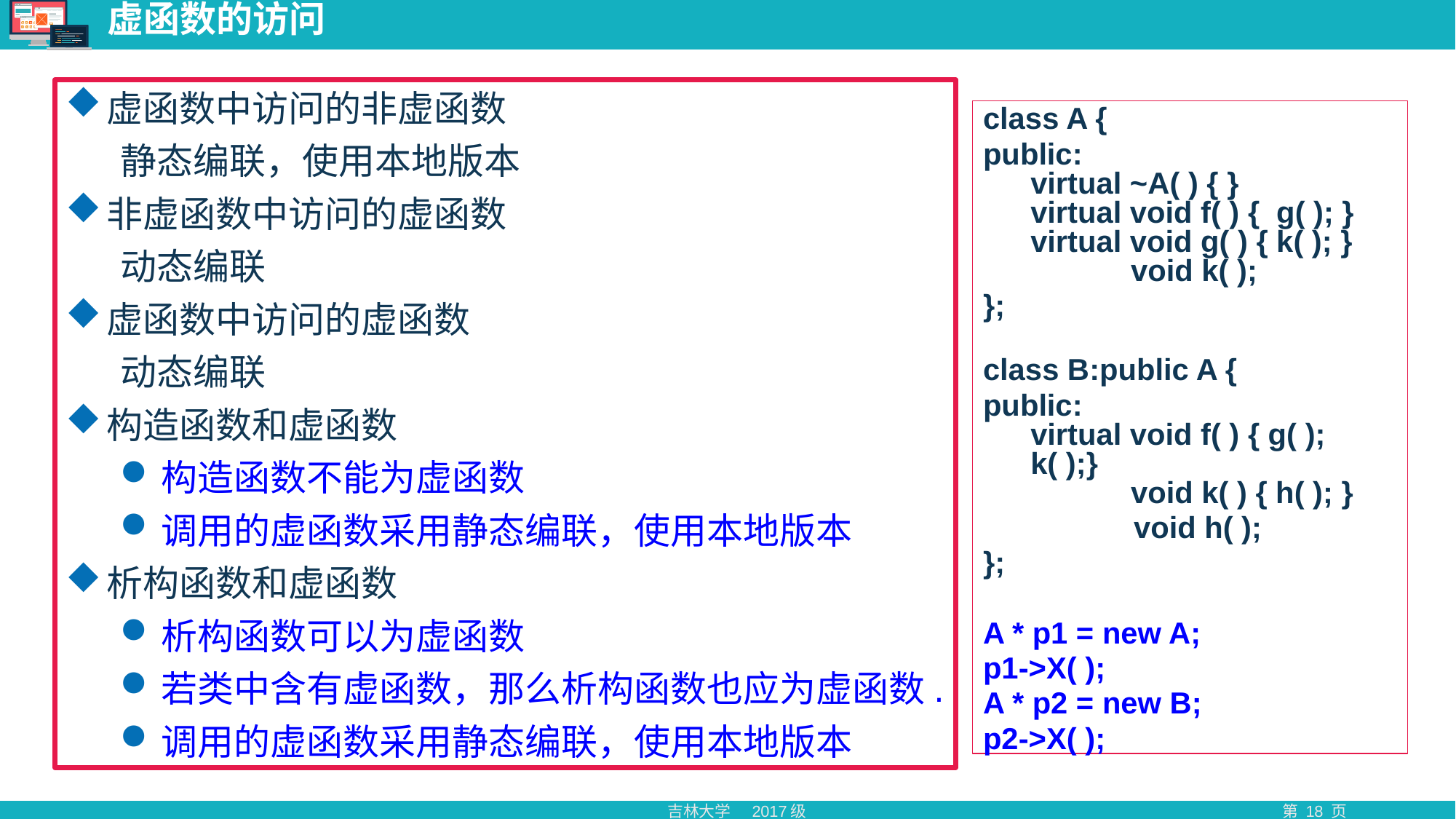

# 虚函数的访问
虚函数中访问的非虚函数
静态编联，使用本地版本
非虚函数中访问的虚函数
动态编联
虚函数中访问的虚函数
动态编联
构造函数和虚函数
构造函数不能为虚函数
调用的虚函数采用静态编联，使用本地版本
析构函数和虚函数
析构函数可以为虚函数
若类中含有虚函数，那么析构函数也应为虚函数.
调用的虚函数采用静态编联，使用本地版本
class A {
public:
virtual ~A( ) { }
virtual void f( ) {  g( ); }
virtual void g( ) { k( ); }
            void k( );
};
class B:public A {
public:
virtual void f( ) { g( ); k( );}
            void k( ) { h( ); }
                  void h( );
};

A * p1 = new A;
p1->X( );
A * p2 = new B;
p2->X( );